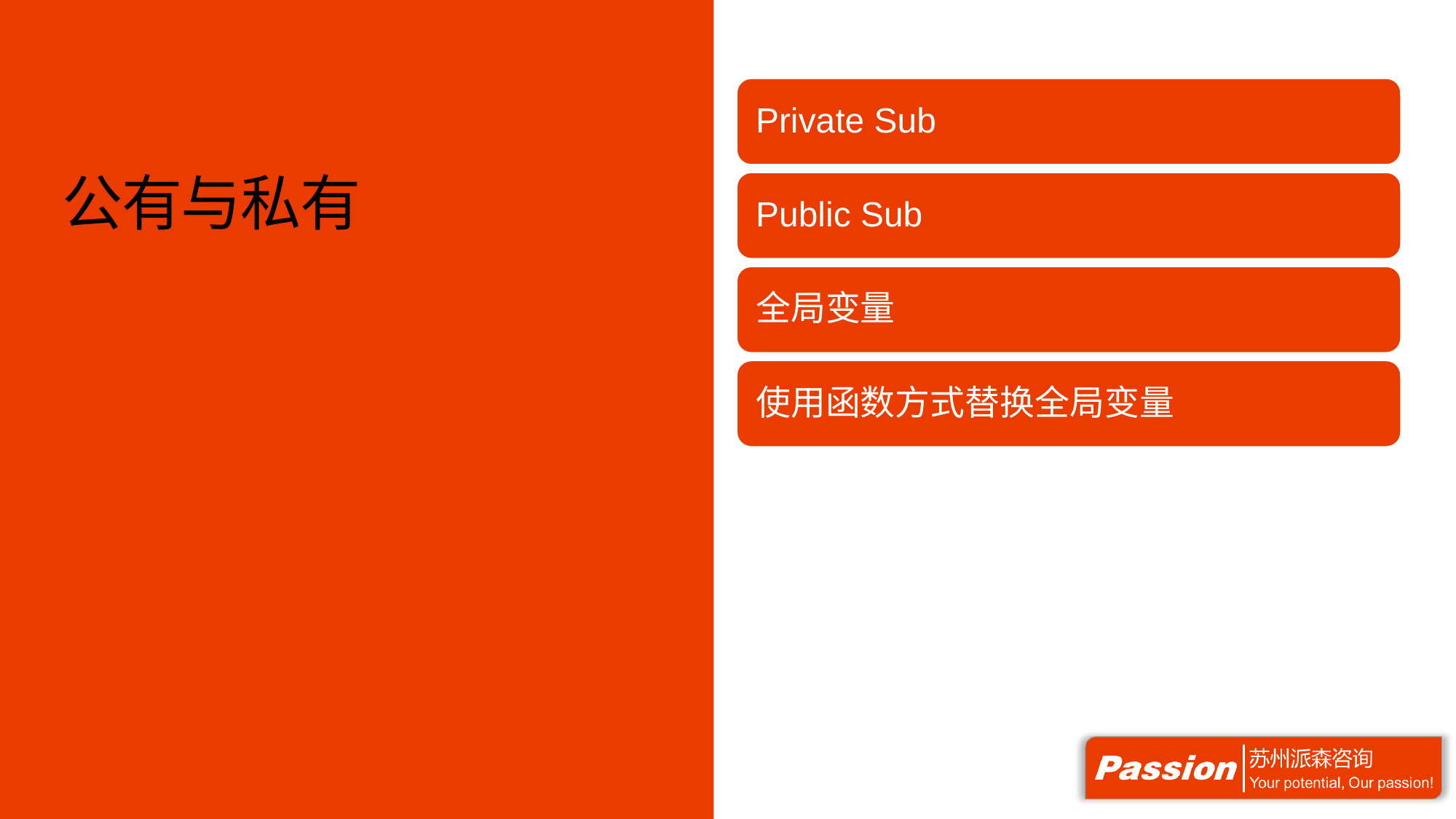

Private Sub
Public Sub
全局变量
使用函数方式替换全局变量
公有与私有